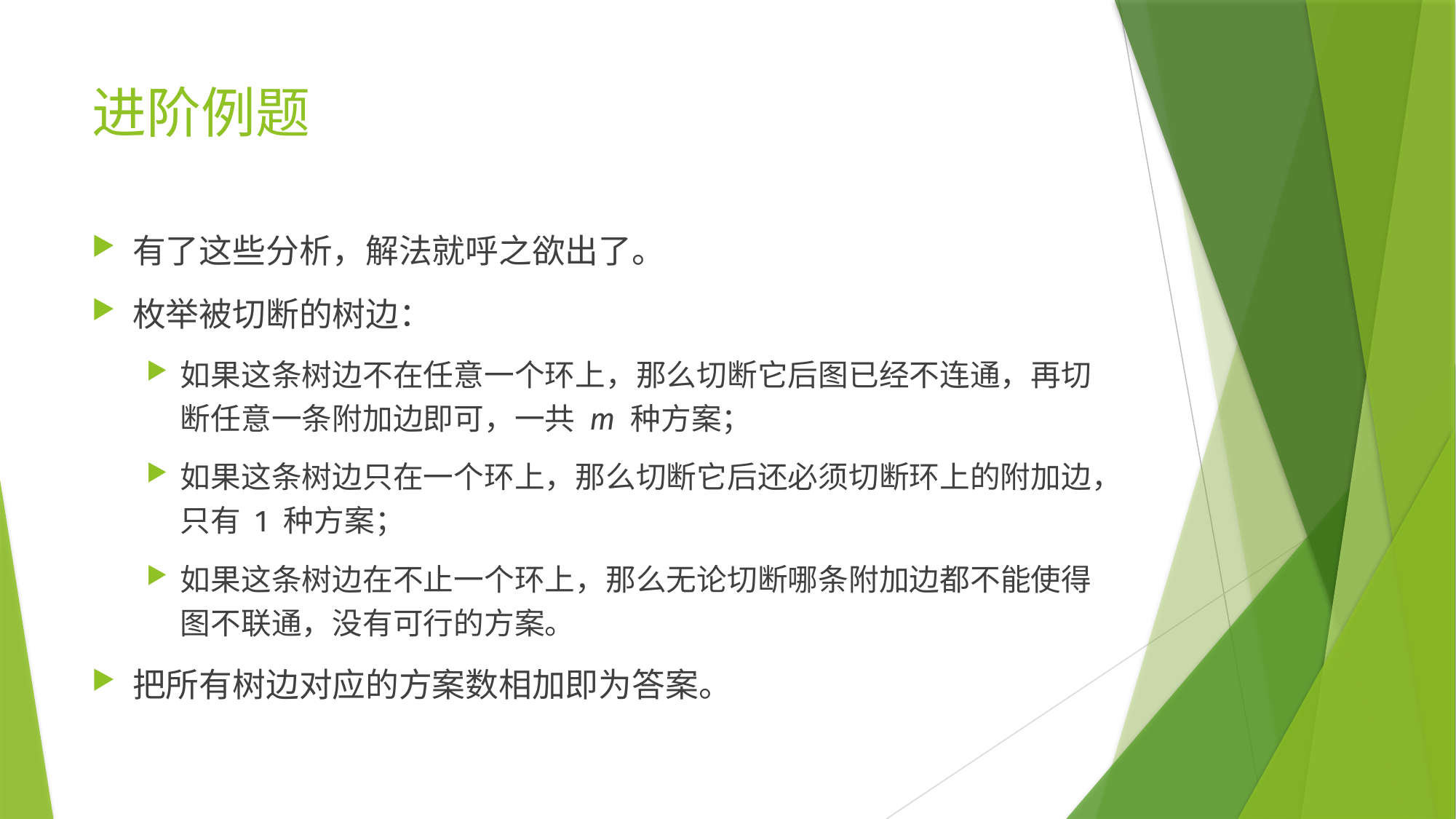

# 进阶例题
有了这些分析，解法就呼之欲出了。
枚举被切断的树边：
如果这条树边不在任意一个环上，那么切断它后图已经不连通，再切断任意一条附加边即可，一共 m 种方案；
如果这条树边只在一个环上，那么切断它后还必须切断环上的附加边，只有 1 种方案；
如果这条树边在不止一个环上，那么无论切断哪条附加边都不能使得图不联通，没有可行的方案。
把所有树边对应的方案数相加即为答案。